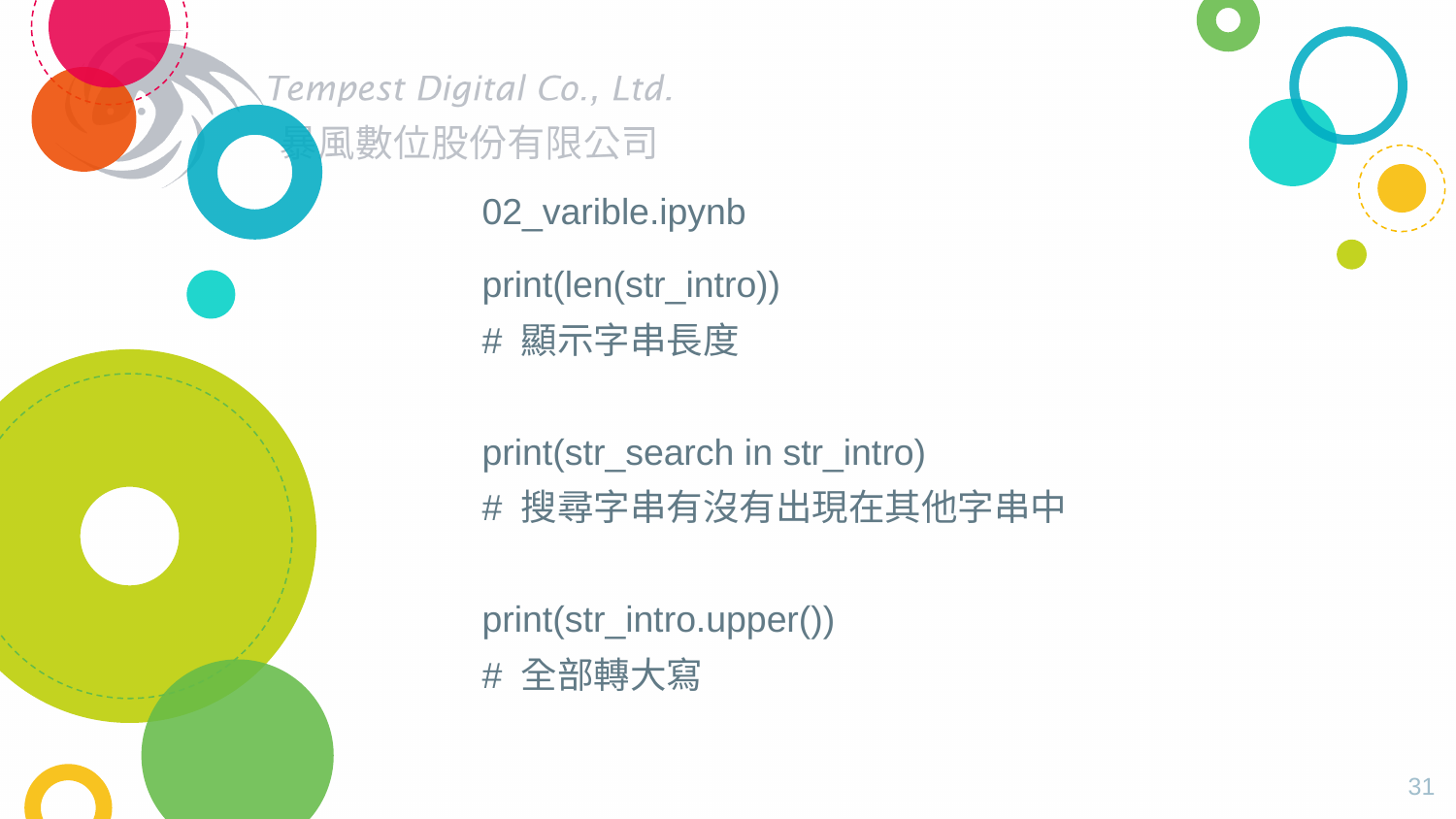

# 02_varible.ipynb
print(len(str_intro))
# 顯示字串長度

print(str_search in str_intro)
# 搜尋字串有沒有出現在其他字串中

print(str_intro.upper())
# 全部轉大寫
31